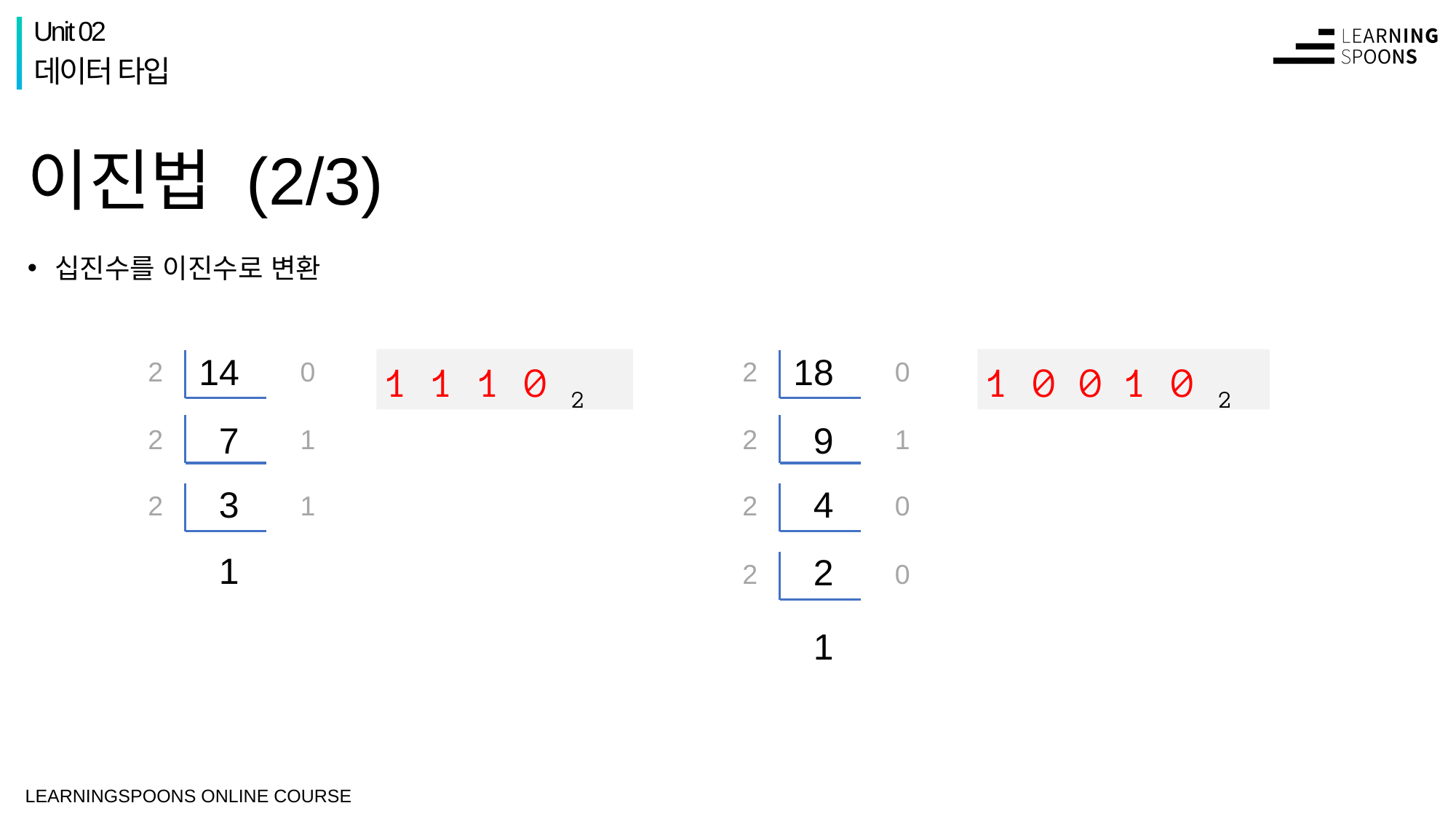

Unit 02
데이터 타입
# 이진법 (2/3)
십진수를 이진수로 변환
14
18
2
0
1 1 1 0 2
2
0
1 0 0 1 0 2
7
9
2
1
2
1
3
4
2
1
2
0
1
2
2
0
1